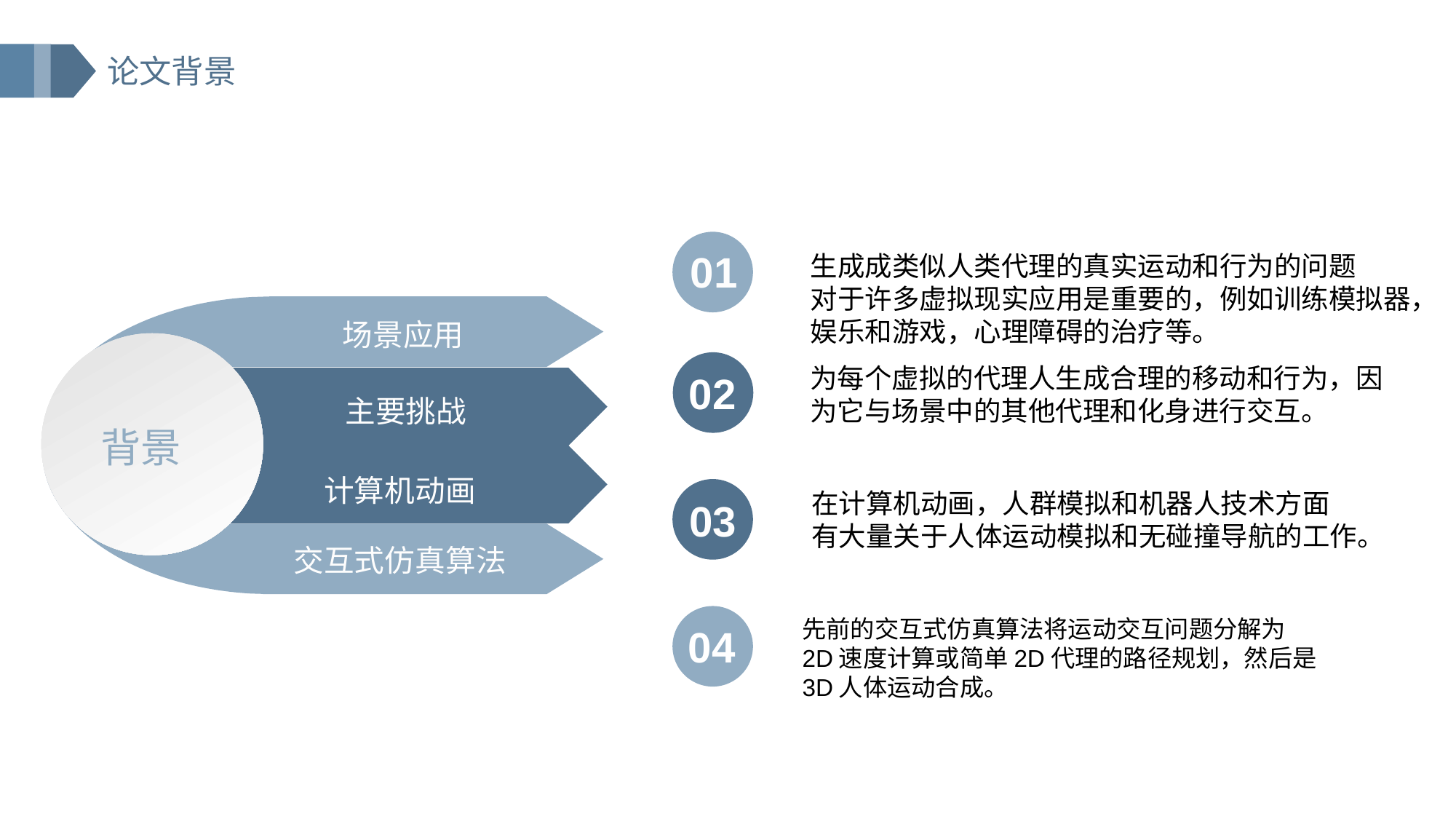

01
生成成类似人类代理的真实运动和行为的问题
对于许多虚拟现实应用是重要的，例如训练模拟器，
娱乐和游戏，心理障碍的治疗等。

场景应用

背景

02
为每个虚拟的代理人生成合理的移动和行为，因
为它与场景中的其他代理和化身进行交互。

主要挑战

计算机动画

交互式仿真算法

03
在计算机动画，人群模拟和机器人技术方面
有大量关于人体运动模拟和无碰撞导航的工作。

04
先前的交互式仿真算法将运动交互问题分解为
2D速度计算或简单2D代理的路径规划，然后是
3D人体运动合成。